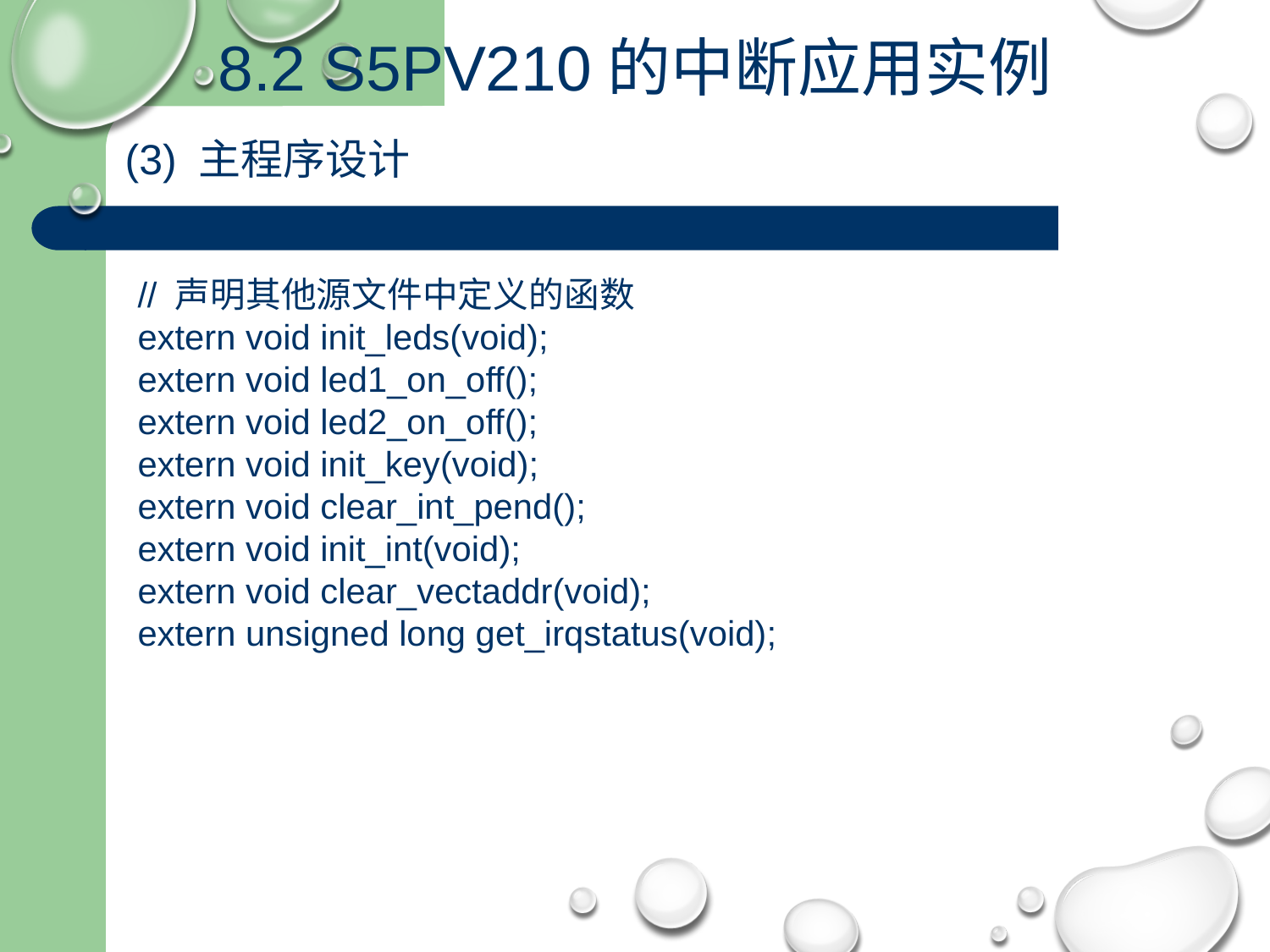

8.2 S5PV210的中断应用实例
(3) 主程序设计
// 声明其他源文件中定义的函数
extern void init_leds(void);
extern void led1_on_off();
extern void led2_on_off();
extern void init_key(void);
extern void clear_int_pend();
extern void init_int(void);
extern void clear_vectaddr(void);
extern unsigned long get_irqstatus(void);